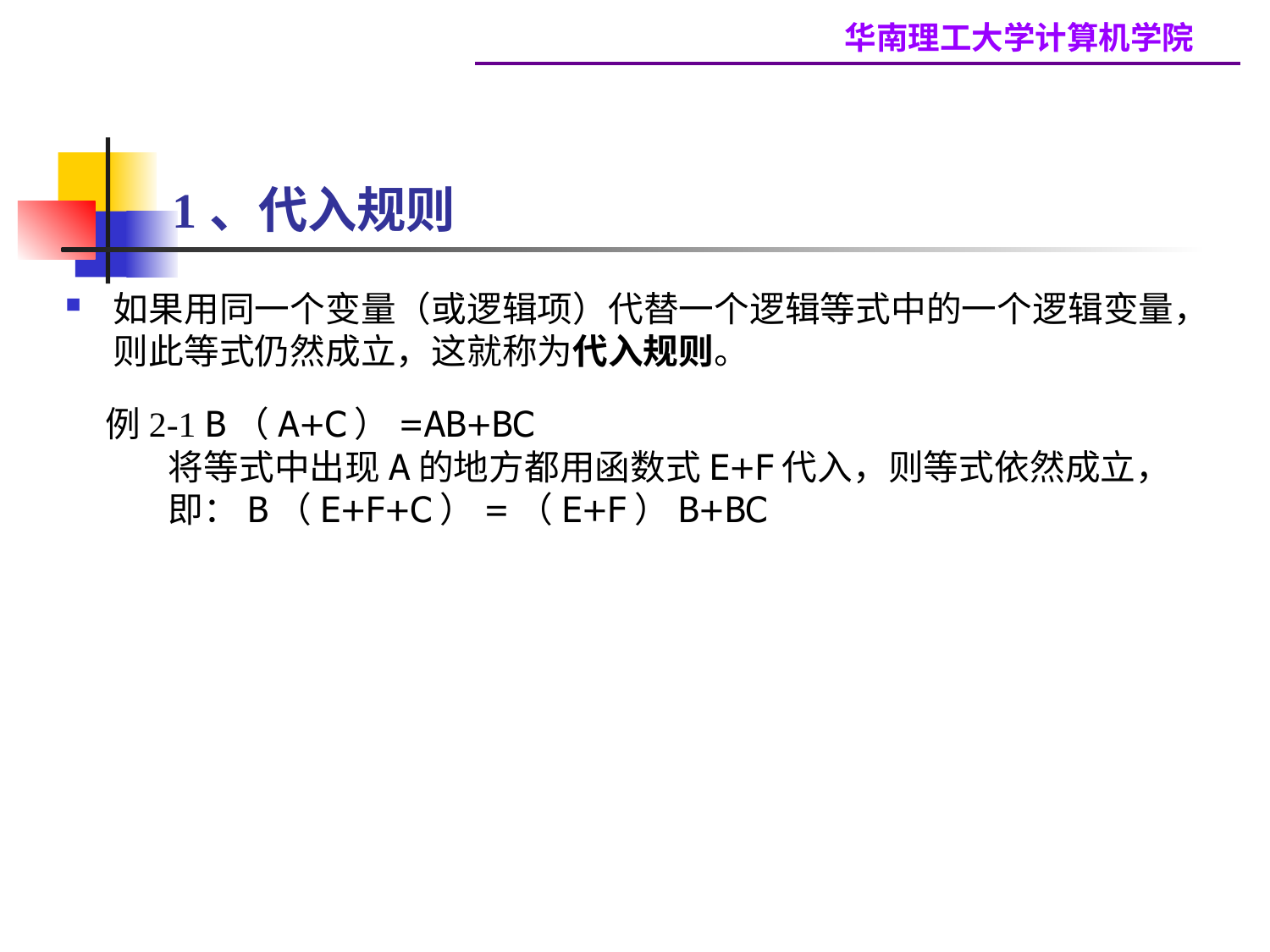

# 1、代入规则
如果用同一个变量（或逻辑项）代替一个逻辑等式中的一个逻辑变量，则此等式仍然成立，这就称为代入规则。
例2-1 B（A+C）=AB+BC
       将等式中出现A的地方都用函数式E+F代入，则等式依然成立，
       即：B（E+F+C）=（E+F）B+BC